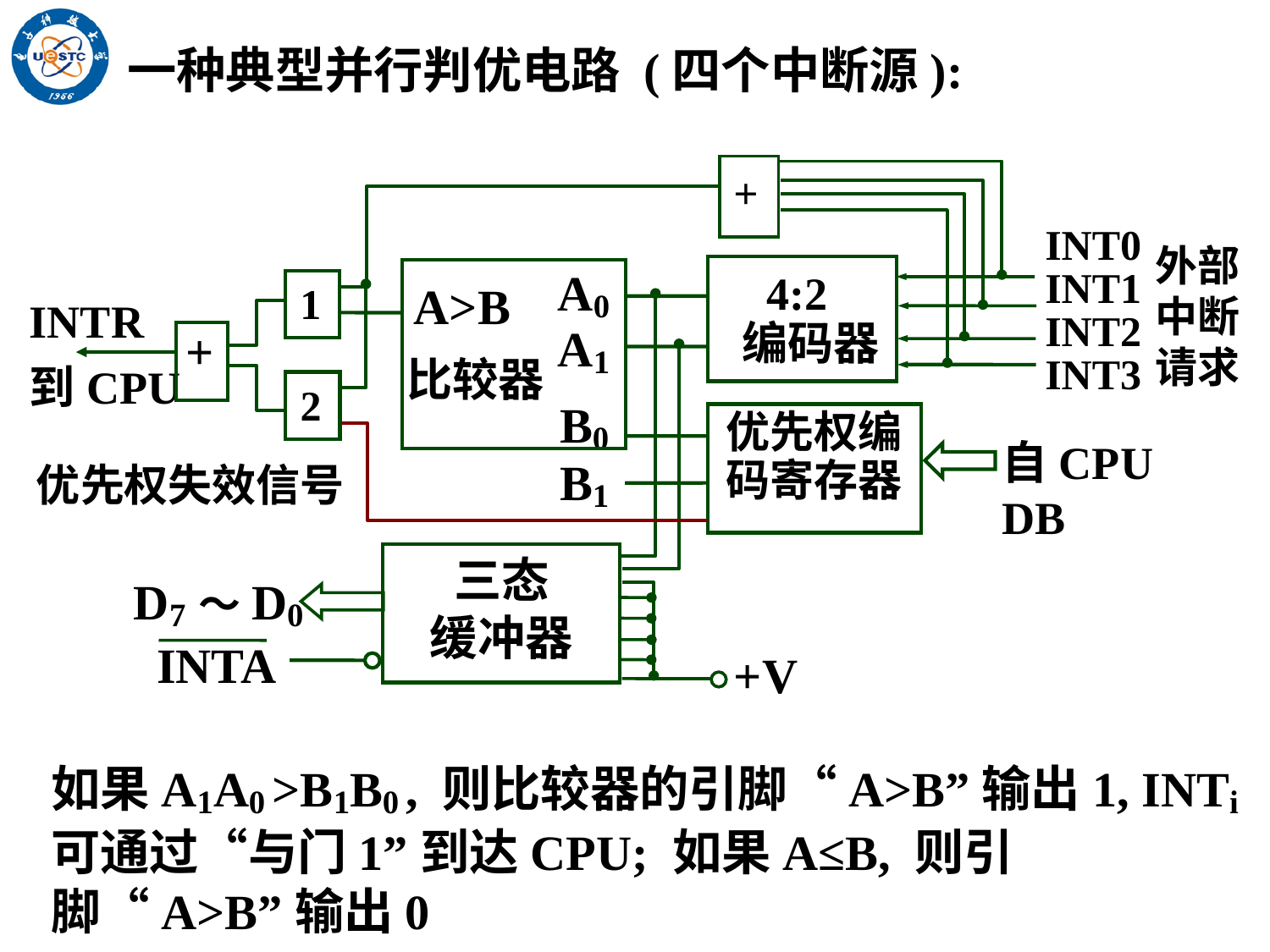

一种典型并行判优电路 (四个中断源):
 ＋

INT0
INT1
INT2
INT3
外部中断请求

    4:2
 编码器

A0
A1
A>B

1
INTR到CPU

+

比较器

2
B0
B1
优先权编码寄存器

自CPU DB

优先权失效信号

三态
缓冲器

D7～D0

INTA
+V

如果A1A0 >B1B0 , 则比较器的引脚“A>B”输出1, INTi可通过“与门1”到达CPU; 如果A≤B, 则引脚“A>B”输出0